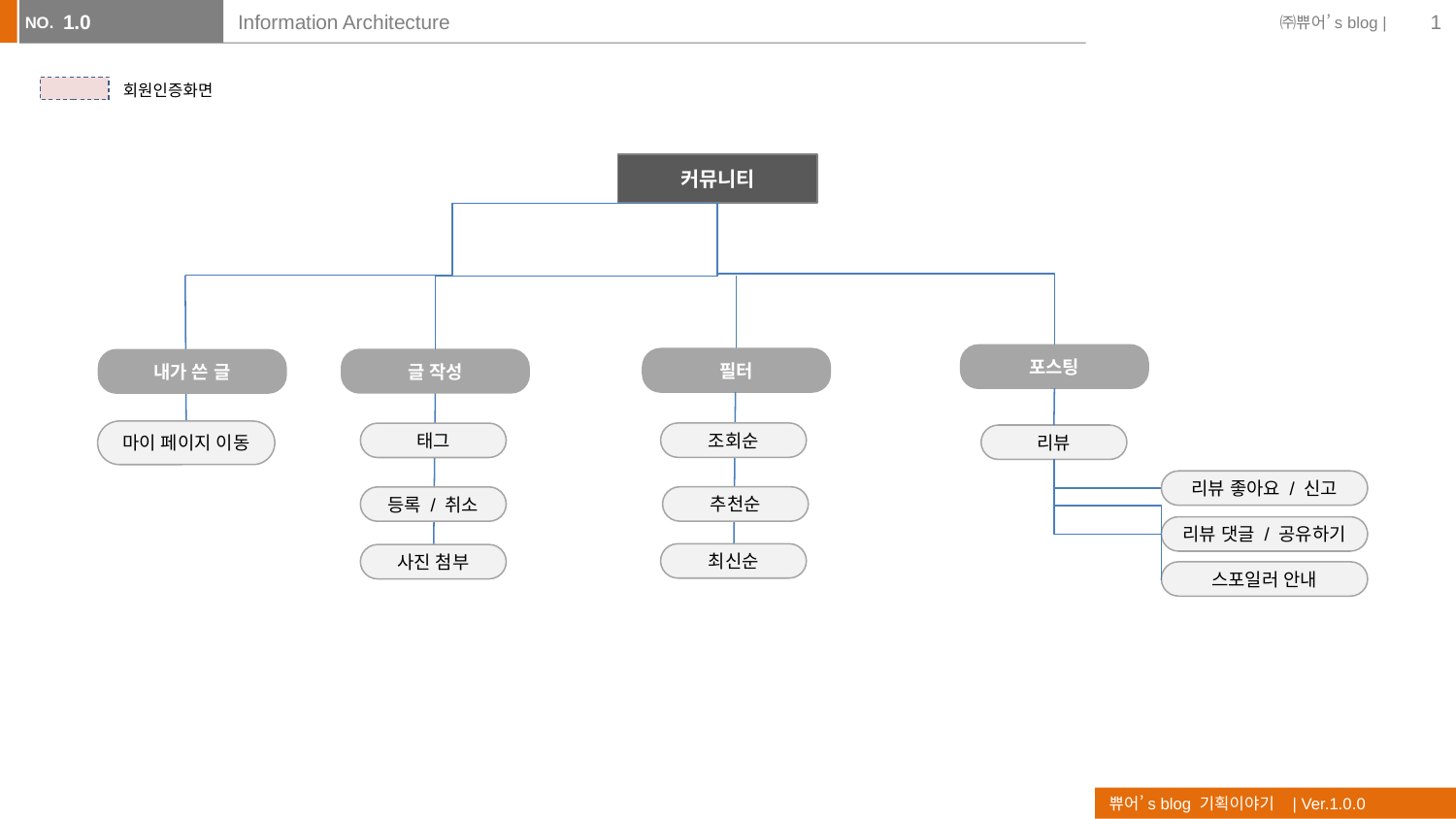

1
1.0
# Information Architecture
회원인증화면

커뮤니티
포스팅
필터
글 작성
내가 쓴 글
마이 페이지 이동
조회순
태그
리뷰
리뷰 좋아요 / 신고
추천순
등록 / 취소
리뷰 댓글 / 공유하기
최신순
사진 첨부
스포일러 안내